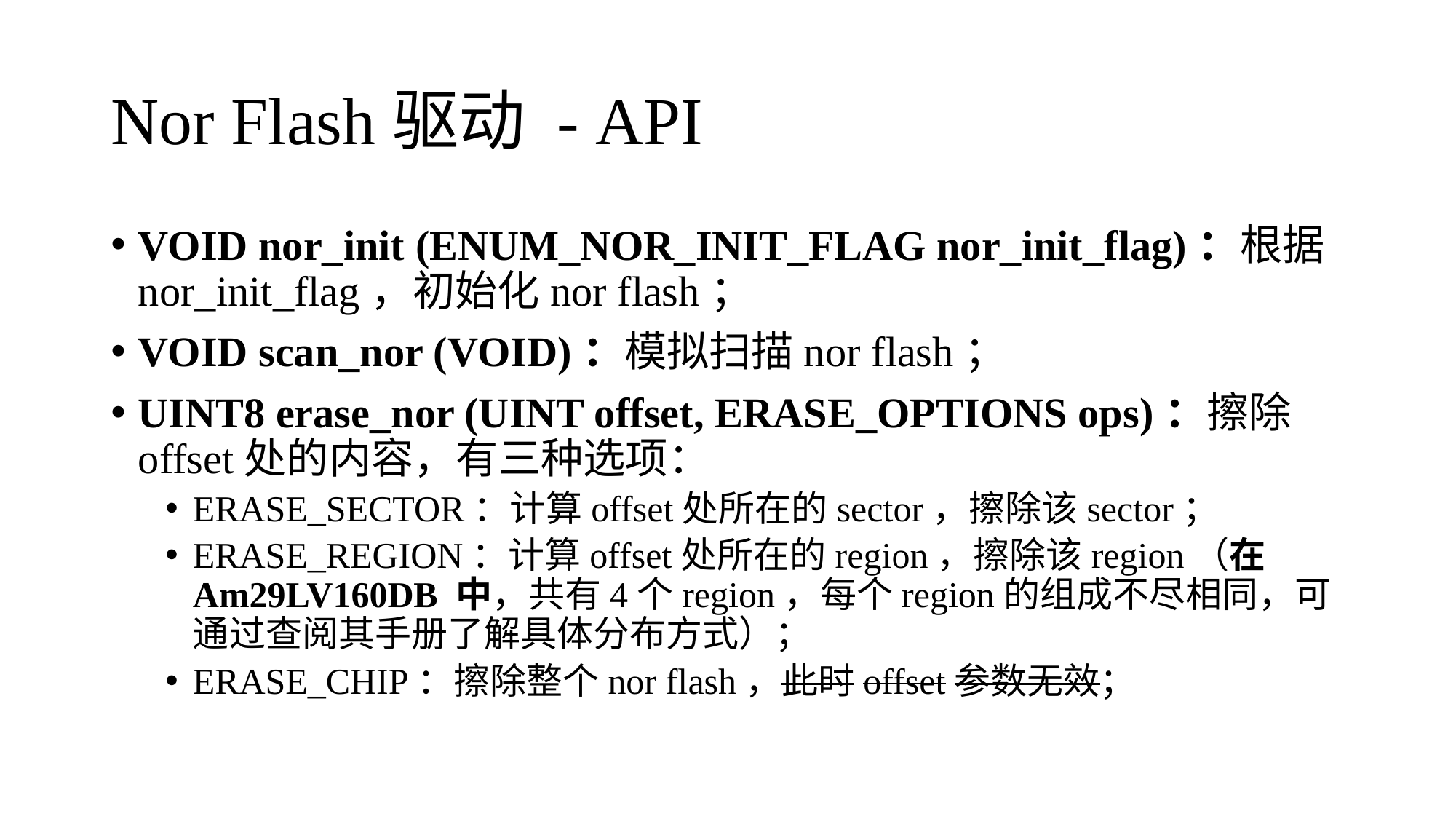

# Nor Flash驱动 - API
VOID nor_init (ENUM_NOR_INIT_FLAG nor_init_flag)：根据nor_init_flag，初始化nor flash；
VOID scan_nor (VOID)：模拟扫描nor flash；
UINT8 erase_nor (UINT offset, ERASE_OPTIONS ops)：擦除offset处的内容，有三种选项：
ERASE_SECTOR：计算offset处所在的sector，擦除该sector；
ERASE_REGION：计算offset处所在的region，擦除该region（在Am29LV160DB 中，共有4个region，每个region的组成不尽相同，可通过查阅其手册了解具体分布方式）；
ERASE_CHIP：擦除整个nor flash，此时offset参数无效；